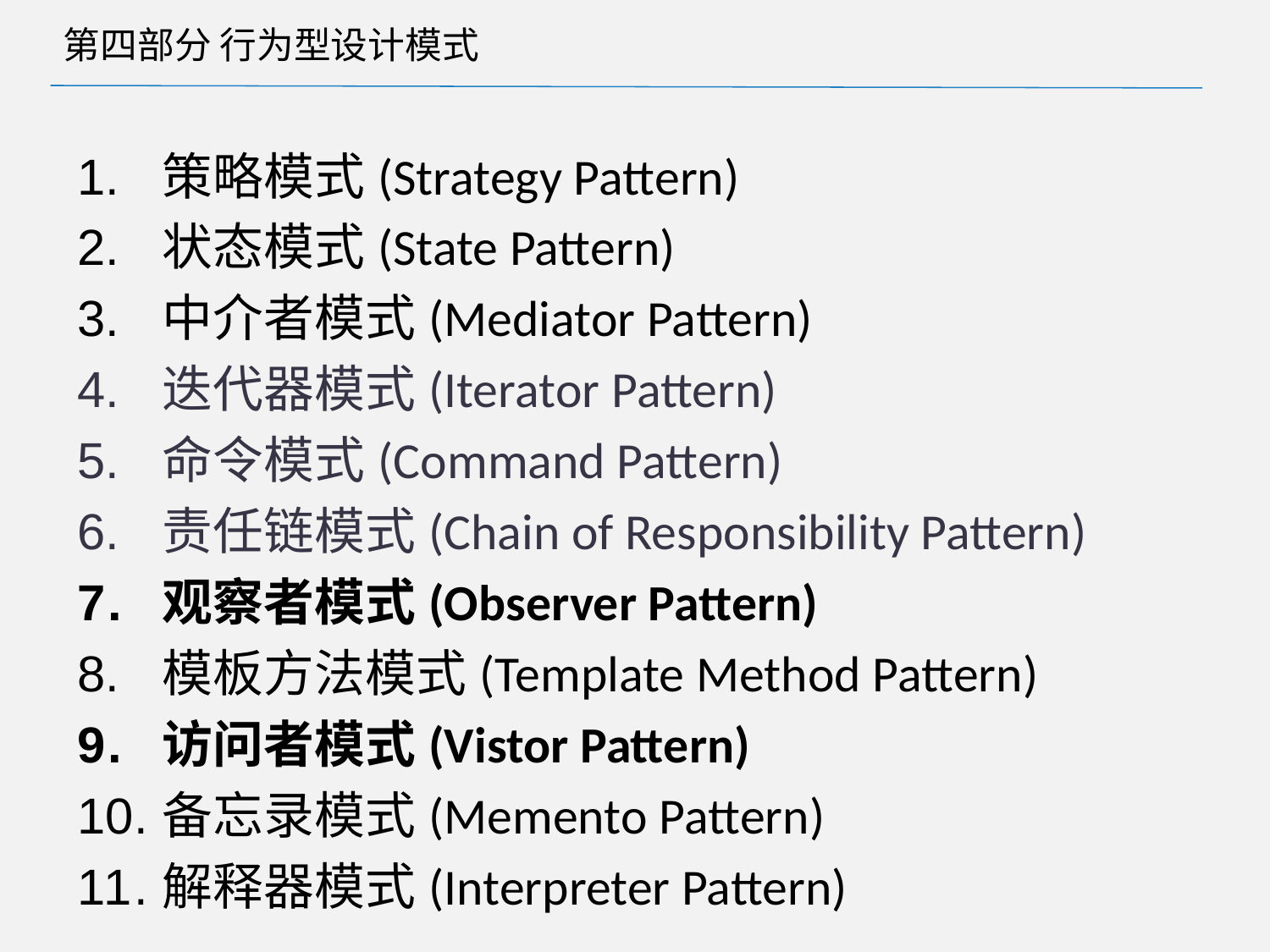

# 第四部分 行为型设计模式
策略模式(Strategy Pattern)
状态模式(State Pattern)
中介者模式(Mediator Pattern)
迭代器模式(Iterator Pattern)
命令模式(Command Pattern)
责任链模式(Chain of Responsibility Pattern)
观察者模式(Observer Pattern)
模板方法模式(Template Method Pattern)
访问者模式(Vistor Pattern)
备忘录模式(Memento Pattern)
解释器模式(Interpreter Pattern)